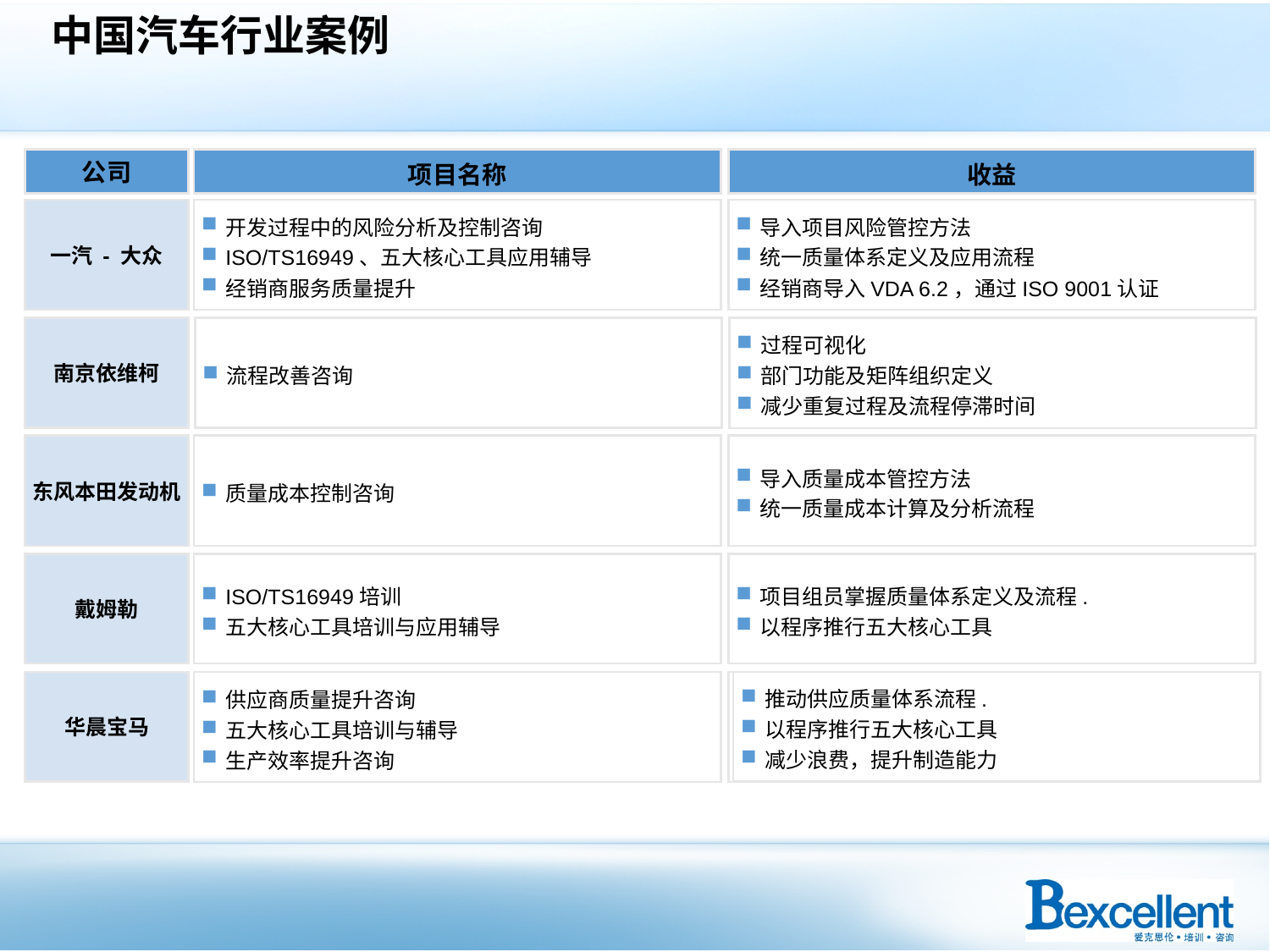

中国汽车行业案例
公司
项目名称
收益
一汽 - 大众
开发过程中的风险分析及控制咨询
ISO/TS16949、五大核心工具应用辅导
经销商服务质量提升
导入项目风险管控方法
统一质量体系定义及应用流程
经销商导入VDA 6.2，通过ISO 9001认证
南京依维柯
流程改善咨询
过程可视化
部门功能及矩阵组织定义
减少重复过程及流程停滞时间
东风本田发动机
质量成本控制咨询
导入质量成本管控方法
统一质量成本计算及分析流程
戴姆勒
ISO/TS16949培训
五大核心工具培训与应用辅导
项目组员掌握质量体系定义及流程.
以程序推行五大核心工具
华晨宝马
推动供应质量体系流程.
以程序推行五大核心工具
减少浪费，提升制造能力
供应商质量提升咨询
五大核心工具培训与辅导
生产效率提升咨询